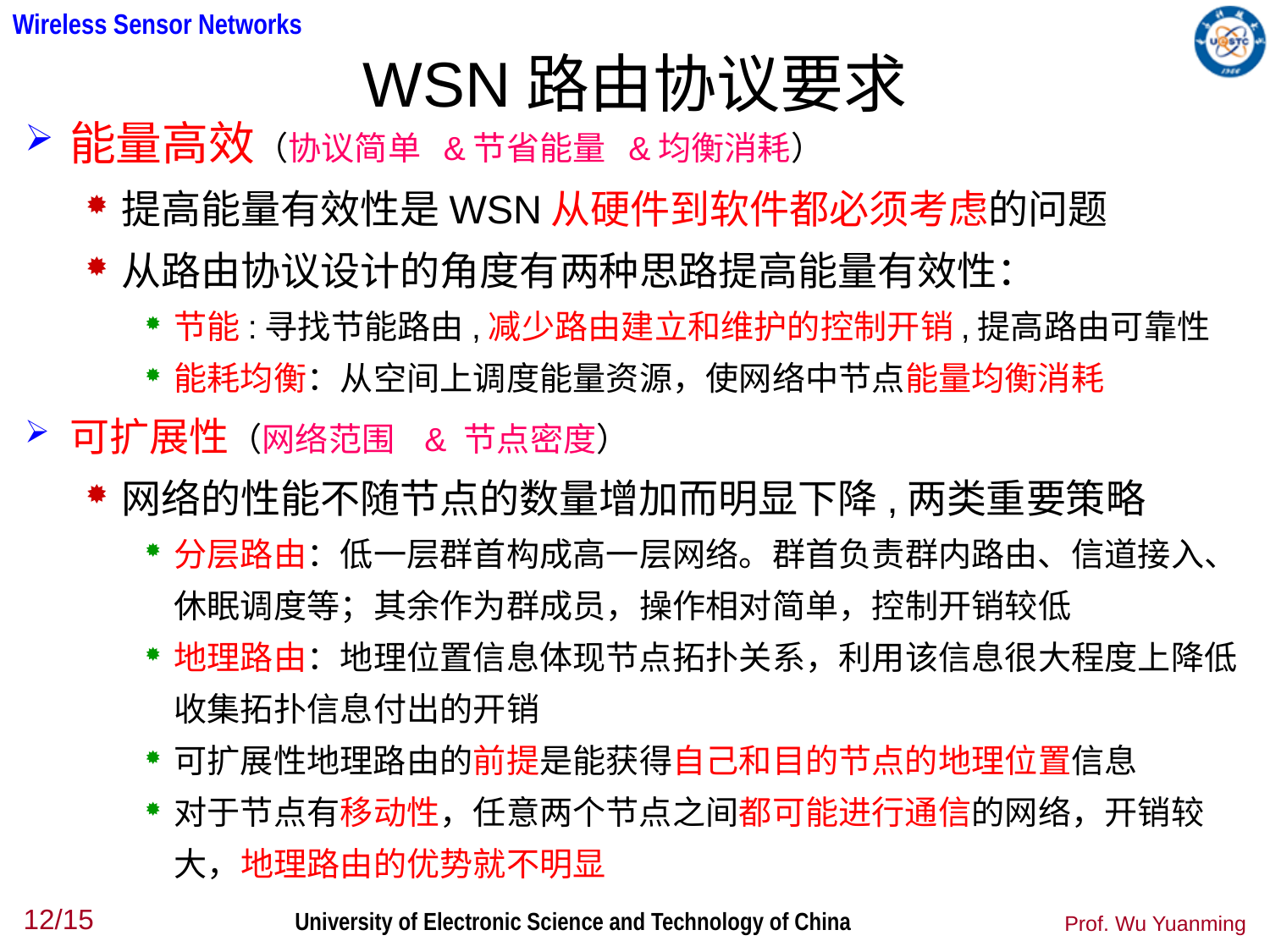

# WSN路由协议要求
能量高效（协议简单  &节省能量  &均衡消耗）
提高能量有效性是WSN从硬件到软件都必须考虑的问题
从路由协议设计的角度有两种思路提高能量有效性：
节能:寻找节能路由,减少路由建立和维护的控制开销,提高路由可靠性
能耗均衡：从空间上调度能量资源，使网络中节点能量均衡消耗
可扩展性（网络范围   & 节点密度）
网络的性能不随节点的数量增加而明显下降,两类重要策略
分层路由：低一层群首构成高一层网络。群首负责群内路由、信道接入、休眠调度等；其余作为群成员，操作相对简单，控制开销较低
地理路由：地理位置信息体现节点拓扑关系，利用该信息很大程度上降低收集拓扑信息付出的开销
可扩展性地理路由的前提是能获得自己和目的节点的地理位置信息
对于节点有移动性，任意两个节点之间都可能进行通信的网络，开销较大，地理路由的优势就不明显
12/15
Prof. Wu Yuanming